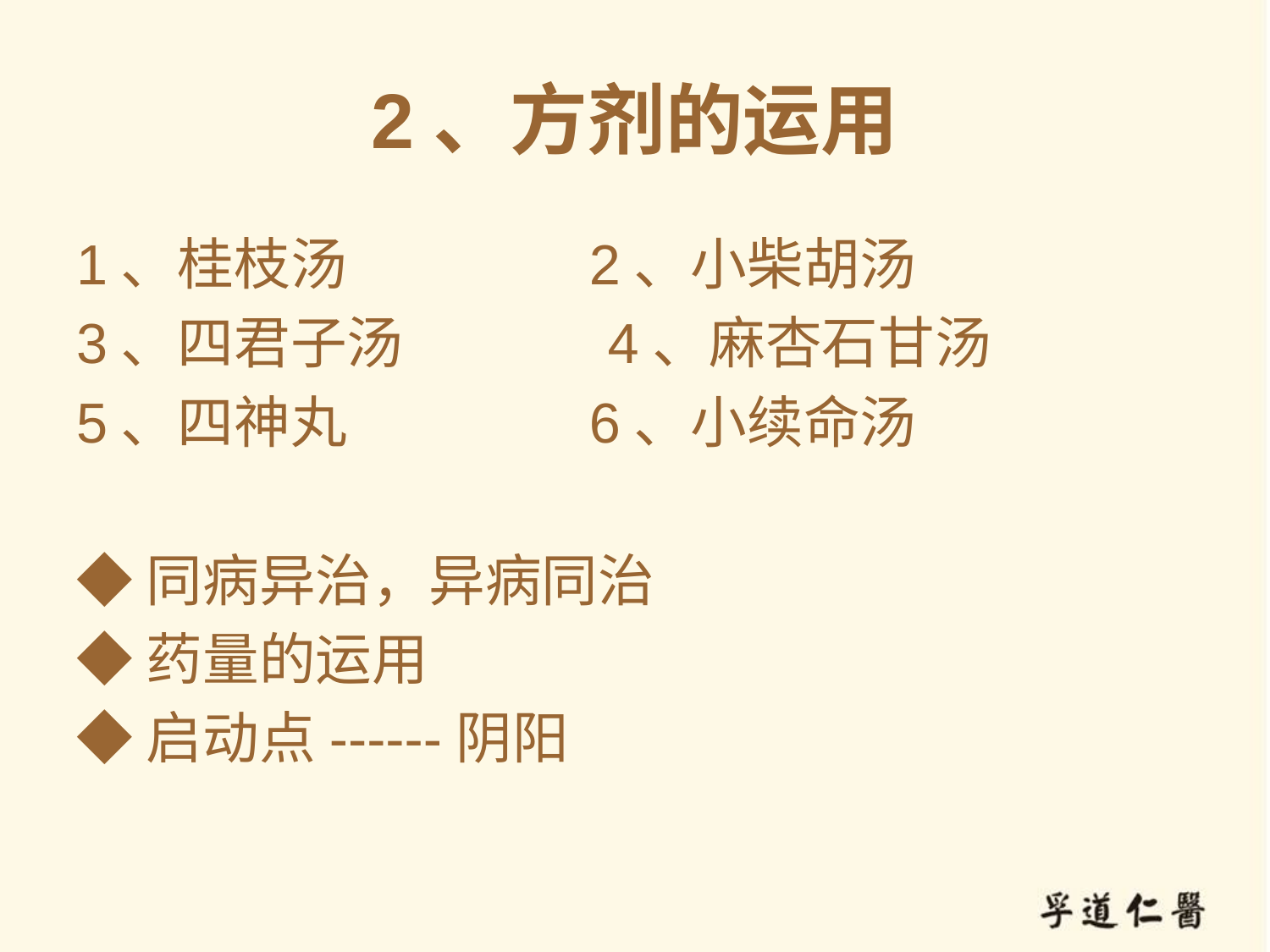

# 2、方剂的运用
1、桂枝汤                  2、小柴胡汤
3、四君子汤               4、麻杏石甘汤
5、四神丸                  6、小续命汤

◆同病异治，异病同治
◆药量的运用
◆启动点------阴阳